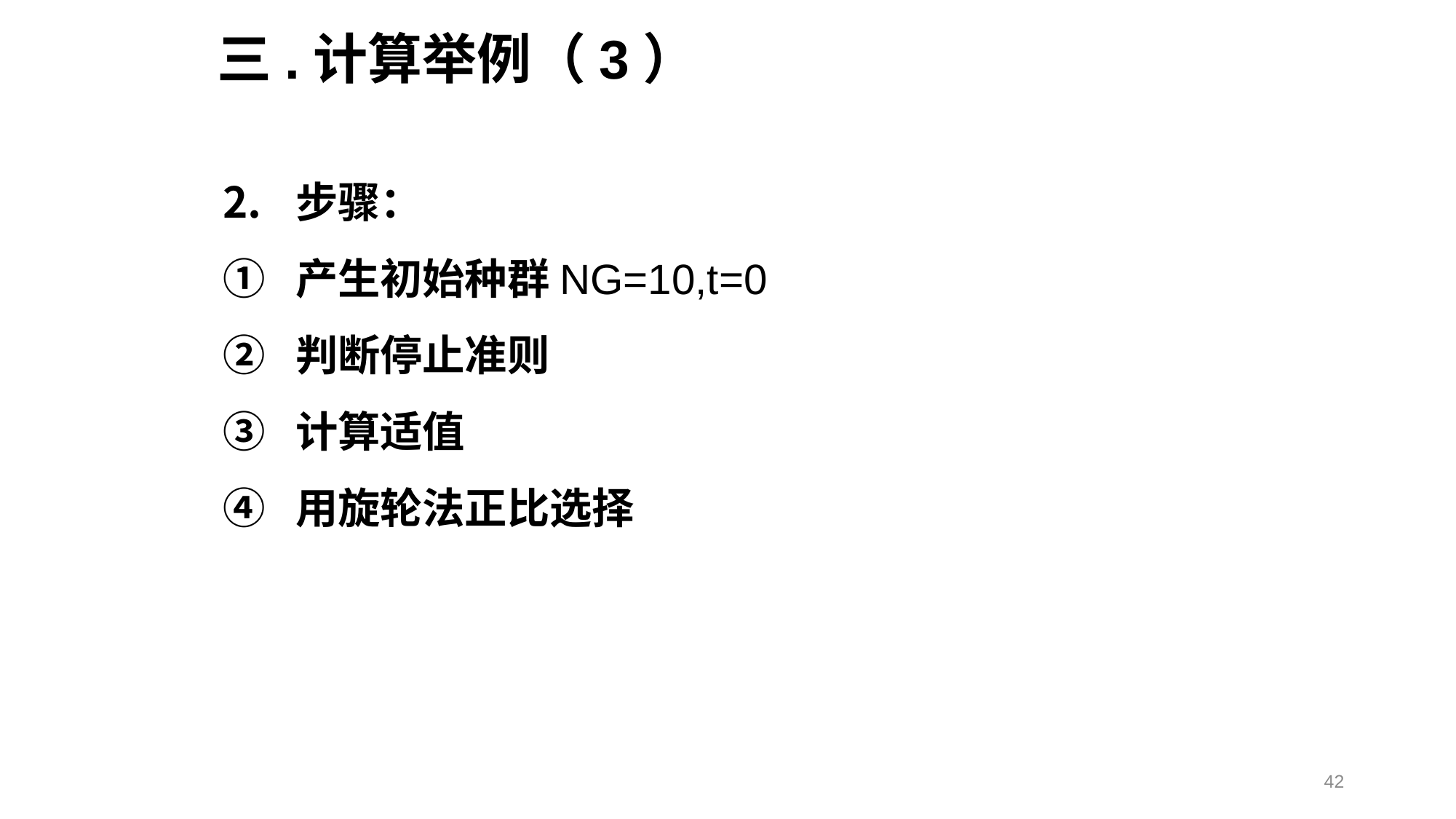

# 三.计算举例（3）
步骤：
产生初始种群NG=10,t=0
判断停止准则
计算适值
用旋轮法正比选择

42